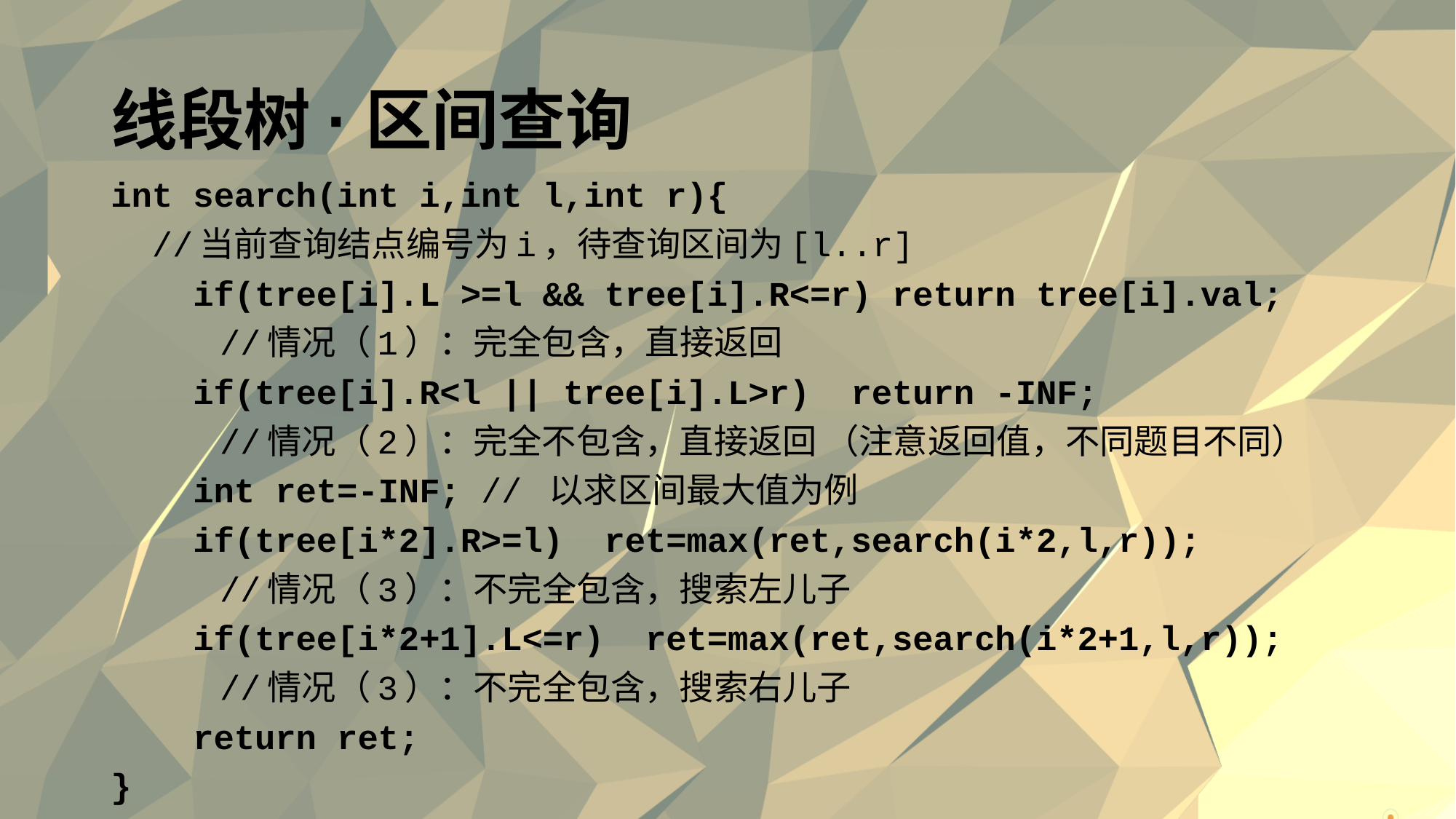

# 线段树·区间查询
int search(int i,int l,int r){
  //当前查询结点编号为i，待查询区间为[l..r]
    if(tree[i].L >=l && tree[i].R<=r) return tree[i].val;
	 //情况（1）：完全包含，直接返回
    if(tree[i].R<l || tree[i].L>r)  return -INF;
	 //情况（2）：完全不包含，直接返回 （注意返回值，不同题目不同）
    int ret=-INF; // 以求区间最大值为例
    if(tree[i*2].R>=l)  ret=max(ret,search(i*2,l,r));
	 //情况（3）：不完全包含，搜索左儿子
    if(tree[i*2+1].L<=r)  ret=max(ret,search(i*2+1,l,r));
	 //情况（3）：不完全包含，搜索右儿子
    return ret;
}